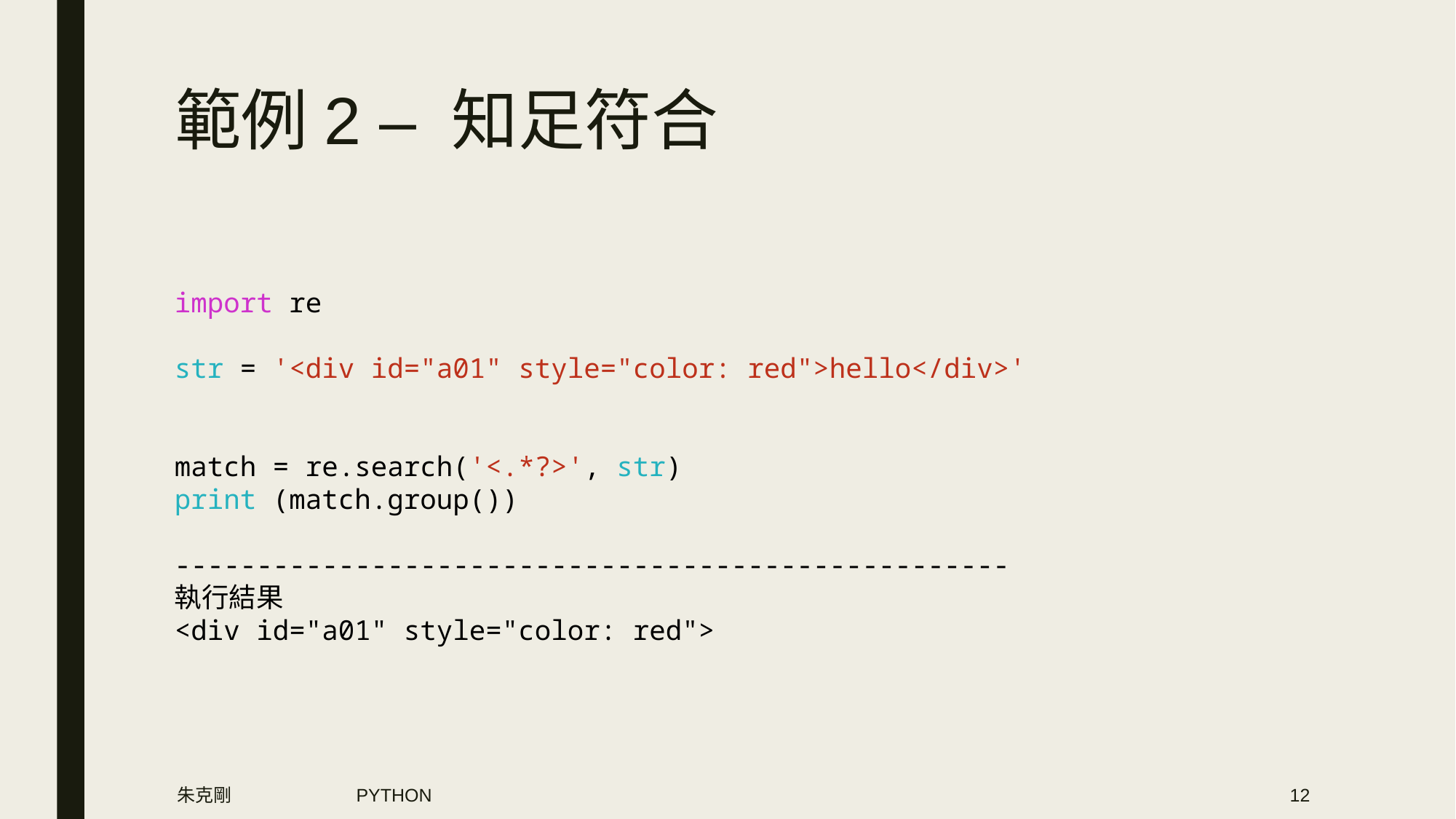

# 範例2 – 知足符合
import re

str = '<div id="a01" style="color: red">hello</div>'

match = re.search('<.*?>', str)
print (match.group())

---------------------------------------------------
執行結果
<div id="a01" style="color: red">
朱克剛
PYTHON
12